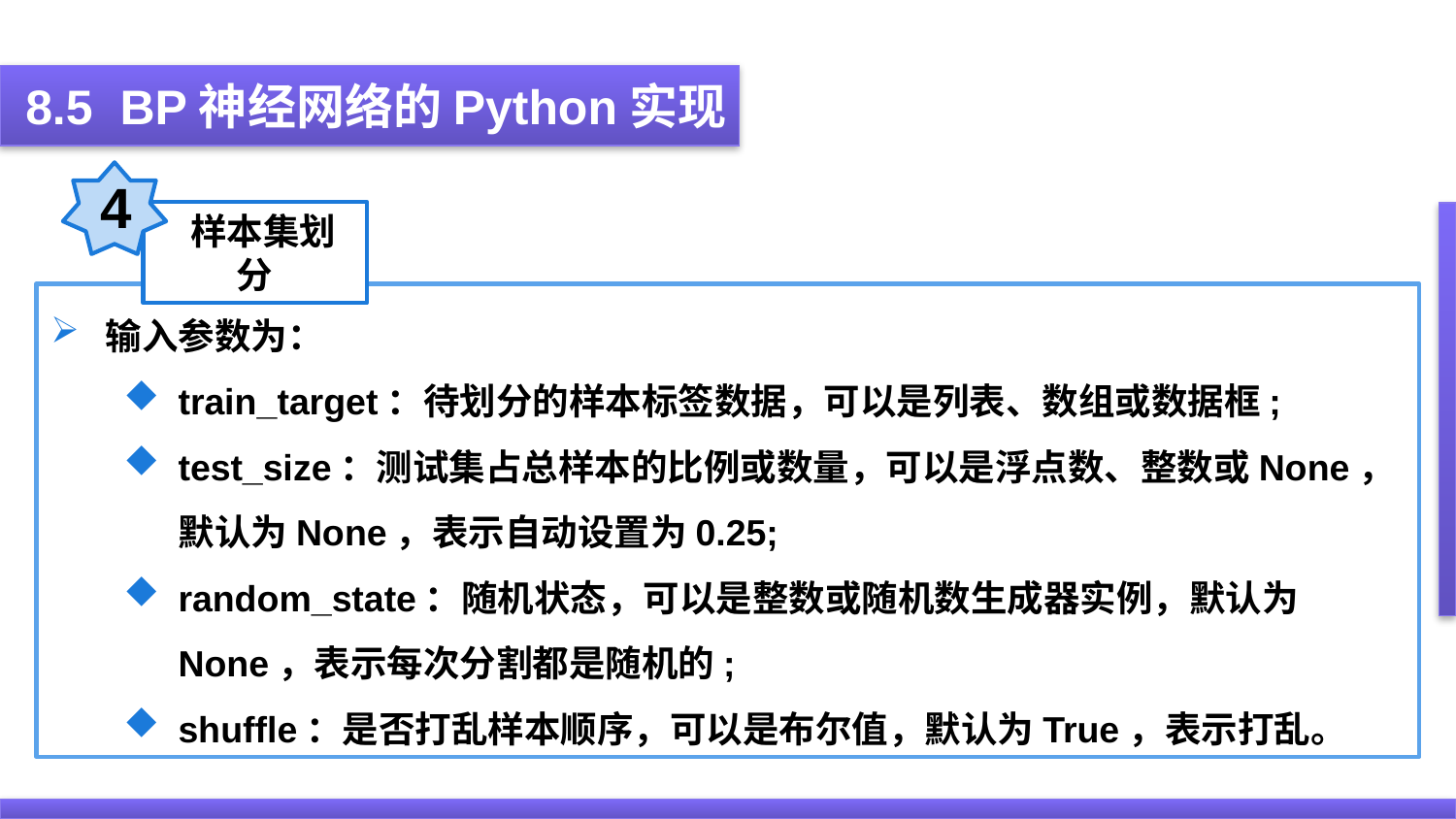

8.5  BP神经网络的Python实现
4
 样本集划分
输入参数为：
train_target：待划分的样本标签数据，可以是列表、数组或数据框;
test_size：测试集占总样本的比例或数量，可以是浮点数、整数或None，默认为None，表示自动设置为0.25;
random_state：随机状态，可以是整数或随机数生成器实例，默认为None，表示每次分割都是随机的;
shuffle：是否打乱样本顺序，可以是布尔值，默认为True，表示打乱。